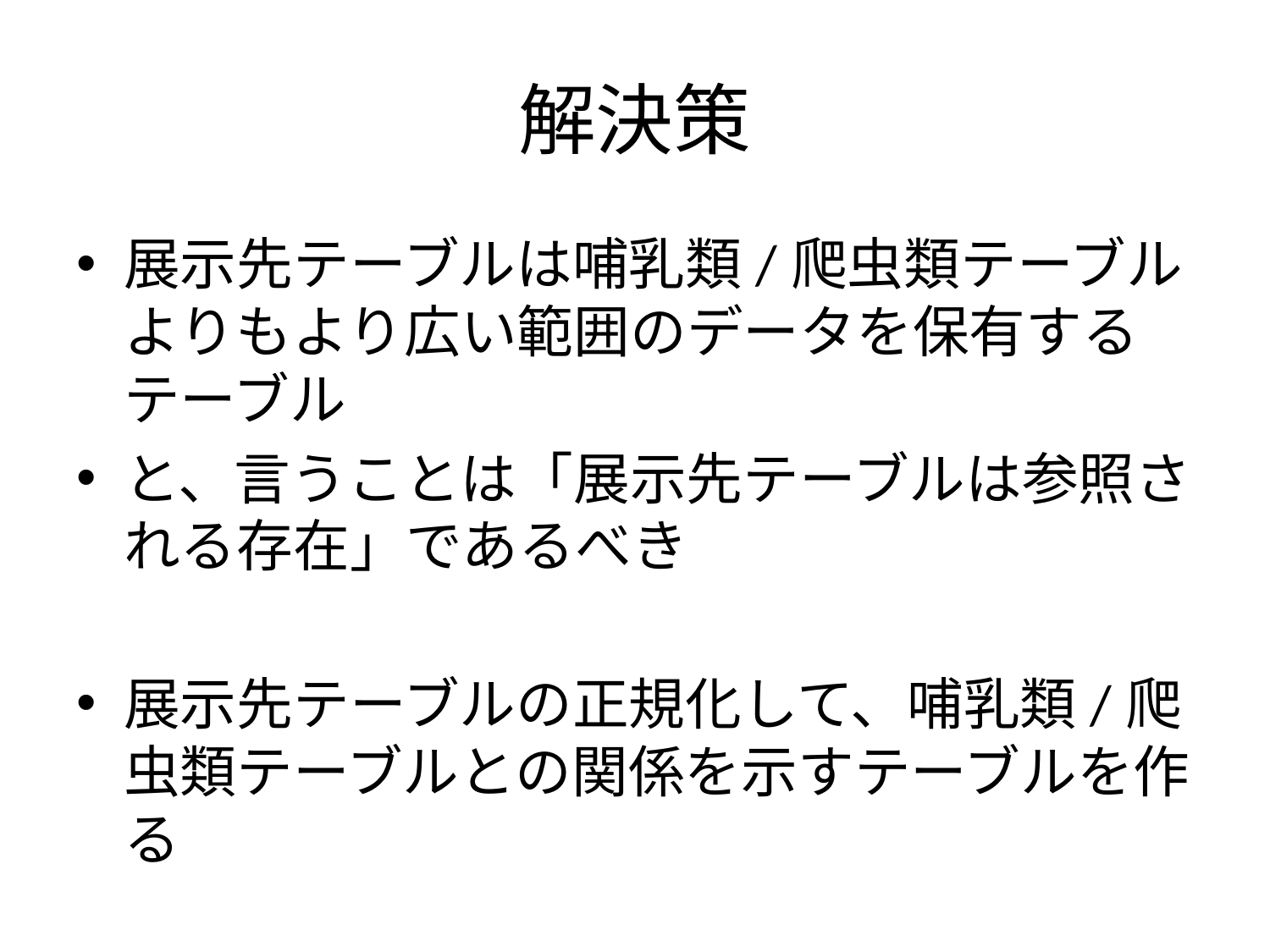

# 解決策
展示先テーブルは哺乳類/爬虫類テーブルよりもより広い範囲のデータを保有するテーブル
と、言うことは「展示先テーブルは参照される存在」であるべき

展示先テーブルの正規化して、哺乳類/爬虫類テーブルとの関係を示すテーブルを作る